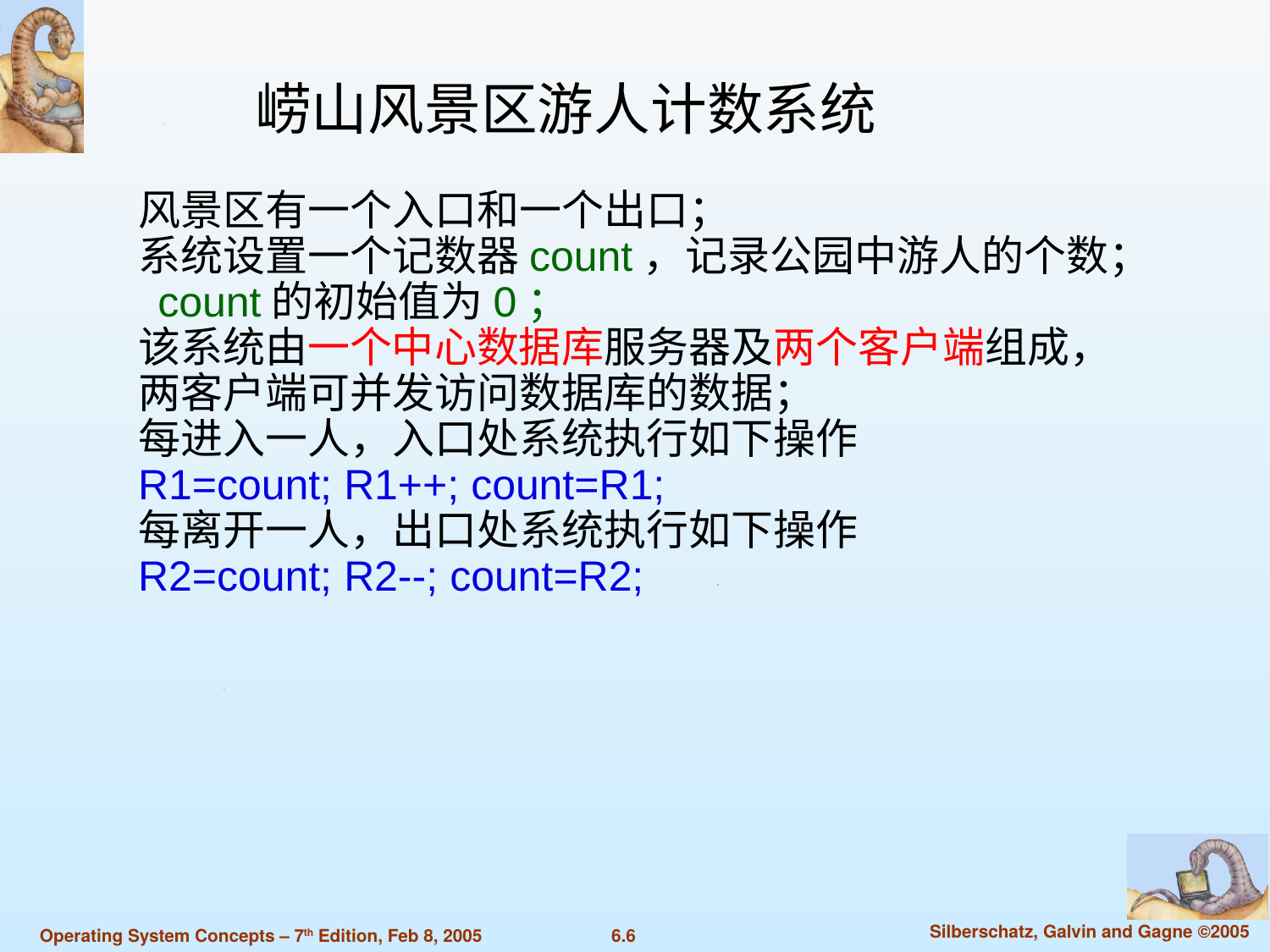

崂山风景区游人计数系统
风景区有一个入口和一个出口；
系统设置一个记数器count，记录公园中游人的个数； count的初始值为0；
该系统由一个中心数据库服务器及两个客户端组成，两客户端可并发访问数据库的数据；
每进入一人，入口处系统执行如下操作
R1=count; R1++; count=R1;
每离开一人，出口处系统执行如下操作
R2=count; R2--; count=R2;